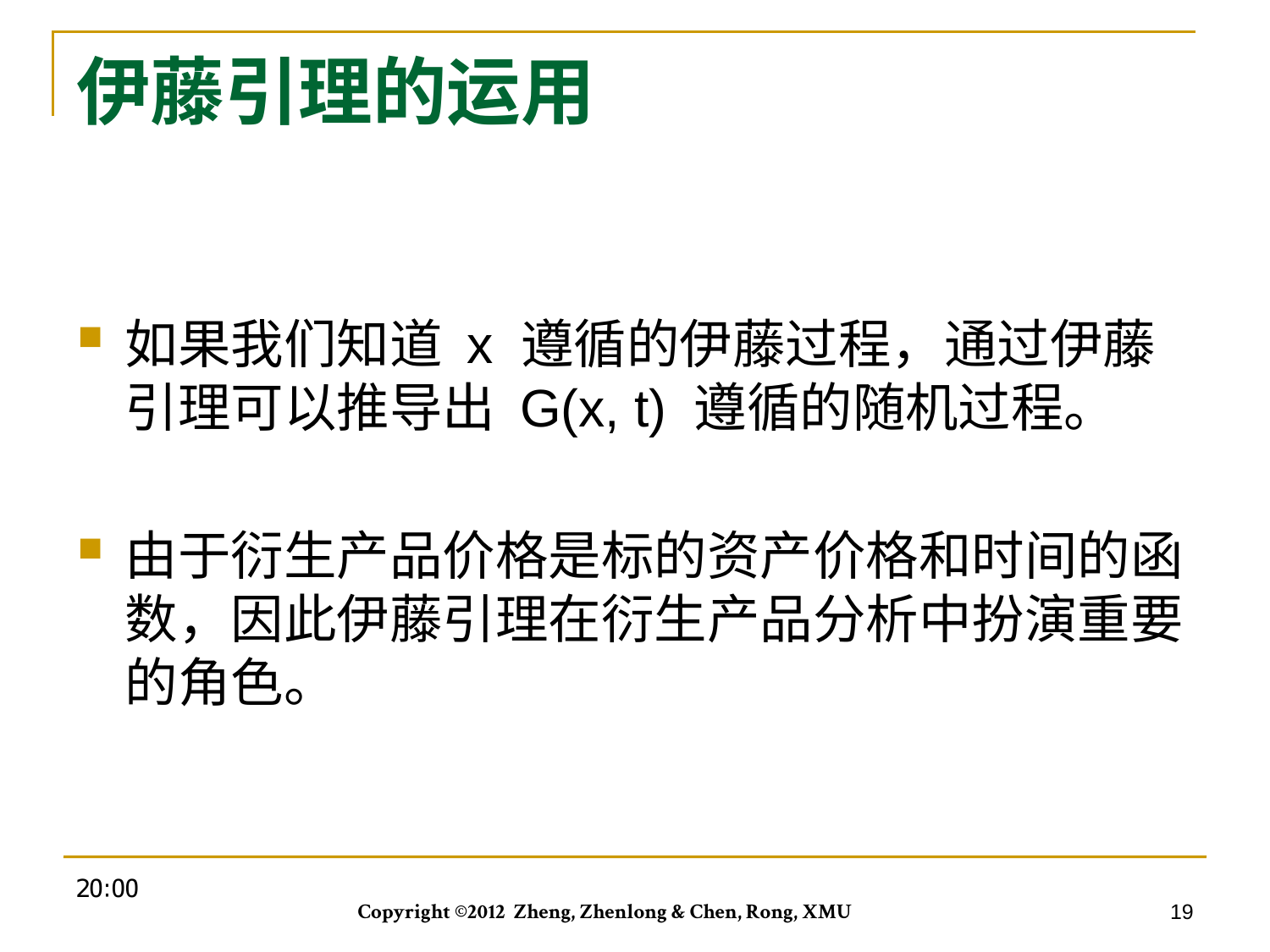

# 伊藤引理的运用

如果我们知道 x 遵循的伊藤过程，通过伊藤引理可以推导出 G(x, t) 遵循的随机过程。

由于衍生产品价格是标的资产价格和时间的函数，因此伊藤引理在衍生产品分析中扮演重要的角色。
20:00
19
Copyright ©2012  Zheng, Zhenlong & Chen, Rong, XMU